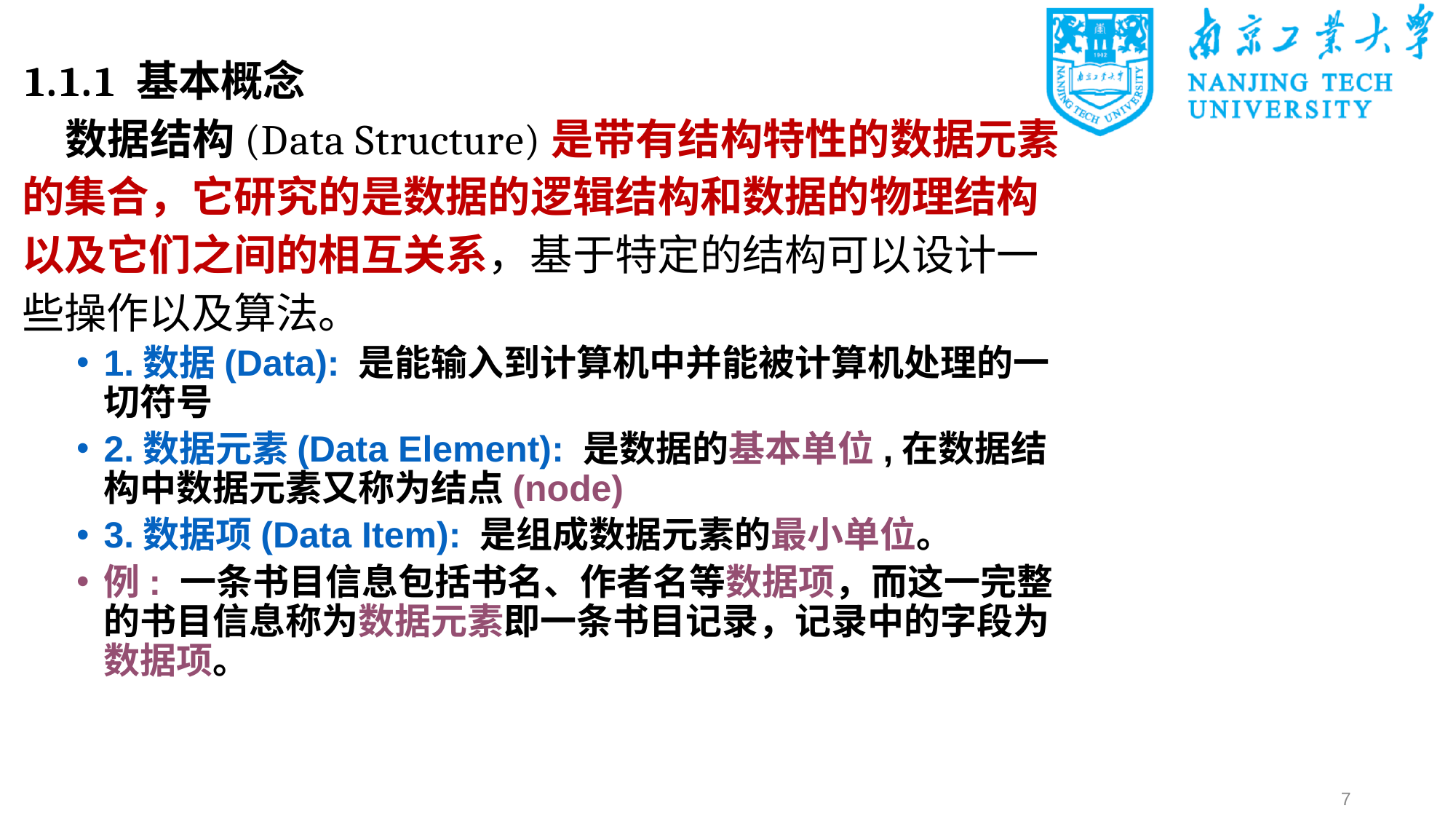

1.1.1 基本概念
数据结构(Data Structure)是带有结构特性的数据元素的集合，它研究的是数据的逻辑结构和数据的物理结构以及它们之间的相互关系，基于特定的结构可以设计一些操作以及算法。
1.数据(Data): 是能输入到计算机中并能被计算机处理的一切符号
2.数据元素(Data Element): 是数据的基本单位,在数据结构中数据元素又称为结点(node)
3.数据项(Data Item): 是组成数据元素的最小单位。
例: 一条书目信息包括书名、作者名等数据项，而这一完整的书目信息称为数据元素即一条书目记录，记录中的字段为数据项。
7